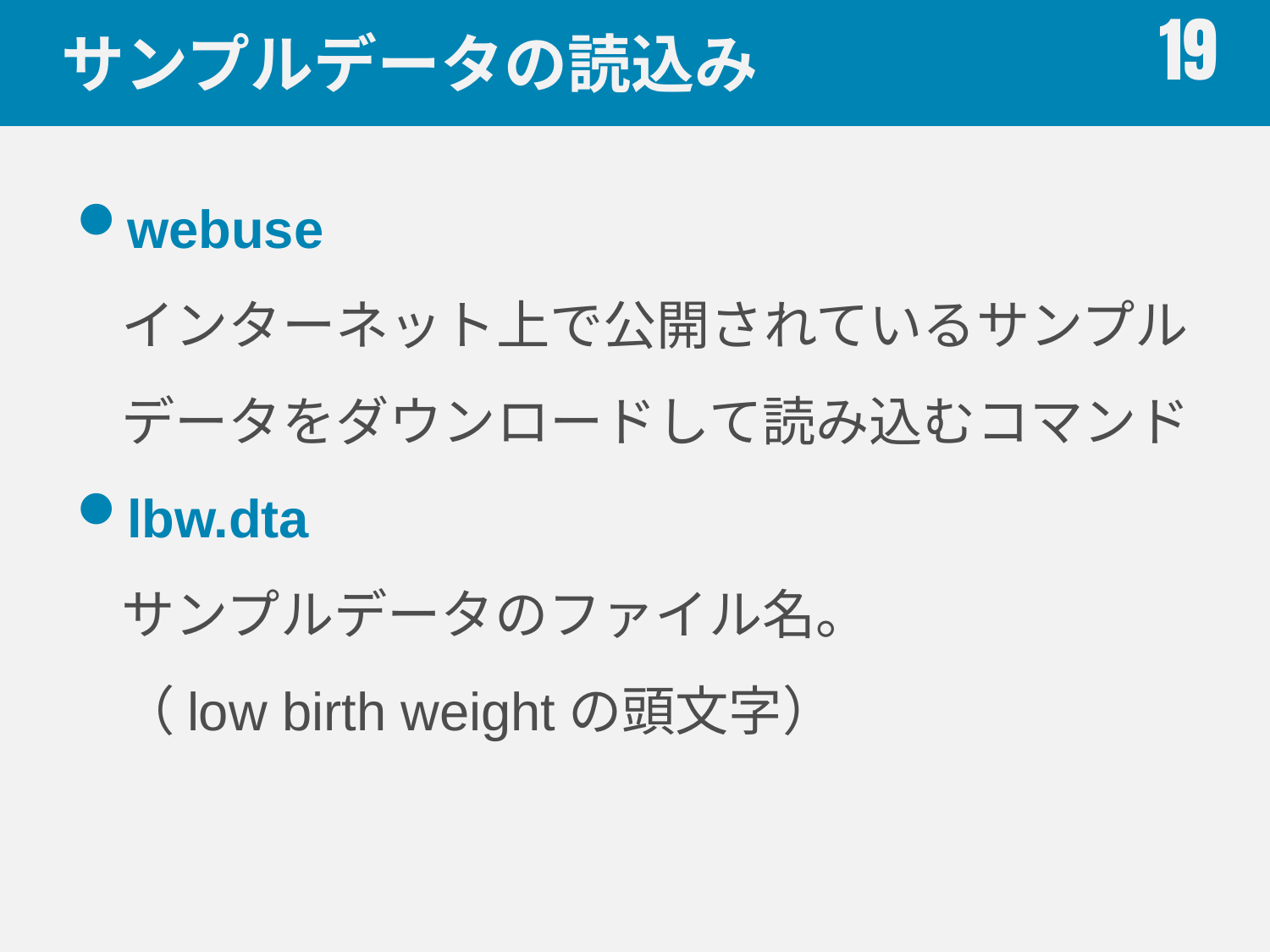

# サンプルデータの読込み
 19
webuse
インターネット上で公開されているサンプルデータをダウンロードして読み込むコマンド
lbw.dta
サンプルデータのファイル名。
（low birth weightの頭文字）